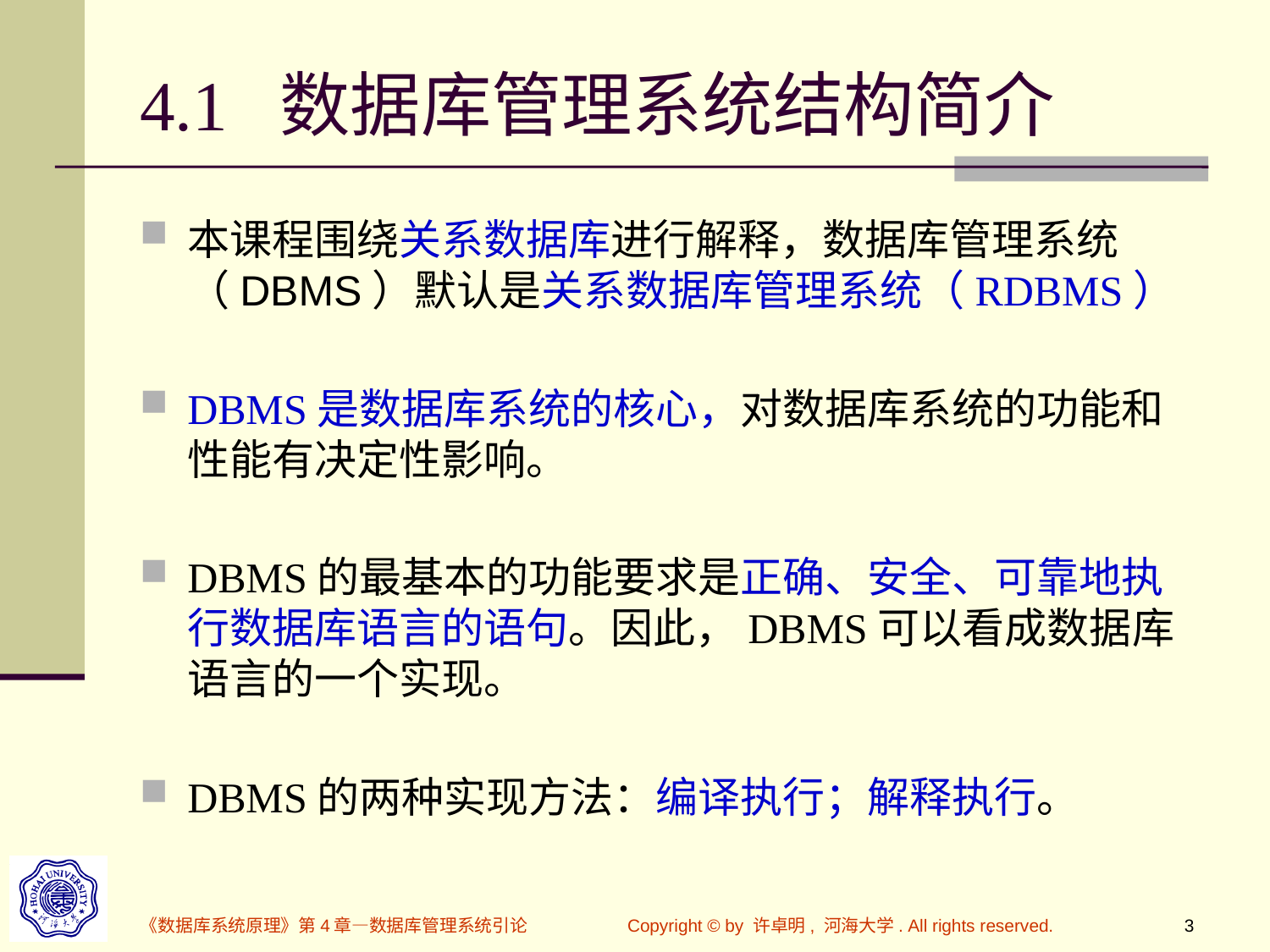

# 4.1  数据库管理系统结构简介
本课程围绕关系数据库进行解释，数据库管理系统（DBMS）默认是关系数据库管理系统（RDBMS）

DBMS是数据库系统的核心，对数据库系统的功能和性能有决定性影响。

DBMS的最基本的功能要求是正确、安全、可靠地执行数据库语言的语句。因此，DBMS可以看成数据库语言的一个实现。

DBMS的两种实现方法：编译执行；解释执行。
《数据库系统原理》第4章—数据库管理系统引论
Copyright © by 许卓明, 河海大学. All rights reserved.
3